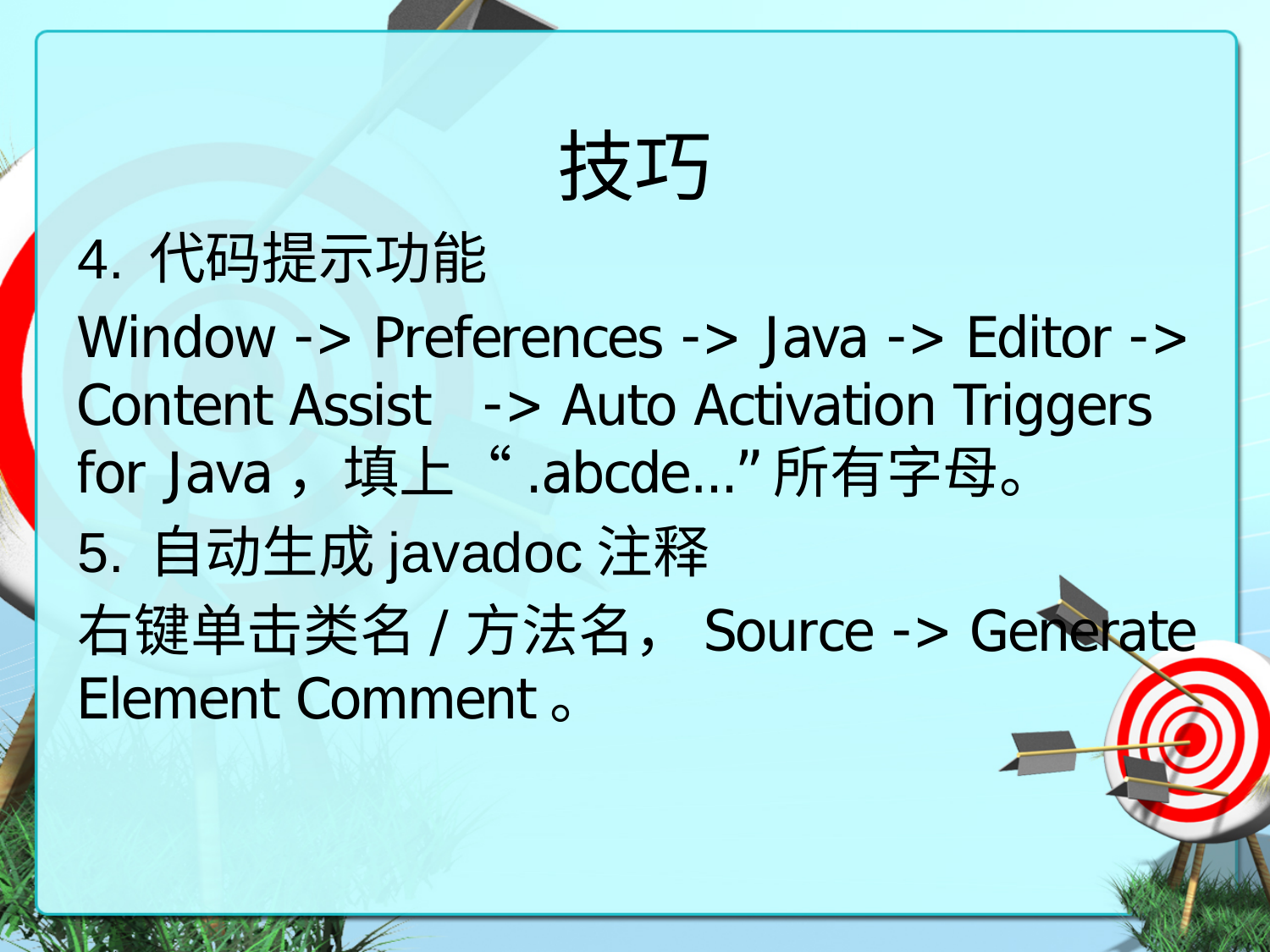

# 技巧
代码提示功能
Window -> Preferences -> Java -> Editor -> Content Assist   -> Auto Activation Triggers for Java，填上“.abcde…”所有字母。
自动生成javadoc注释
右键单击类名/方法名，Source -> Generate Element Comment。